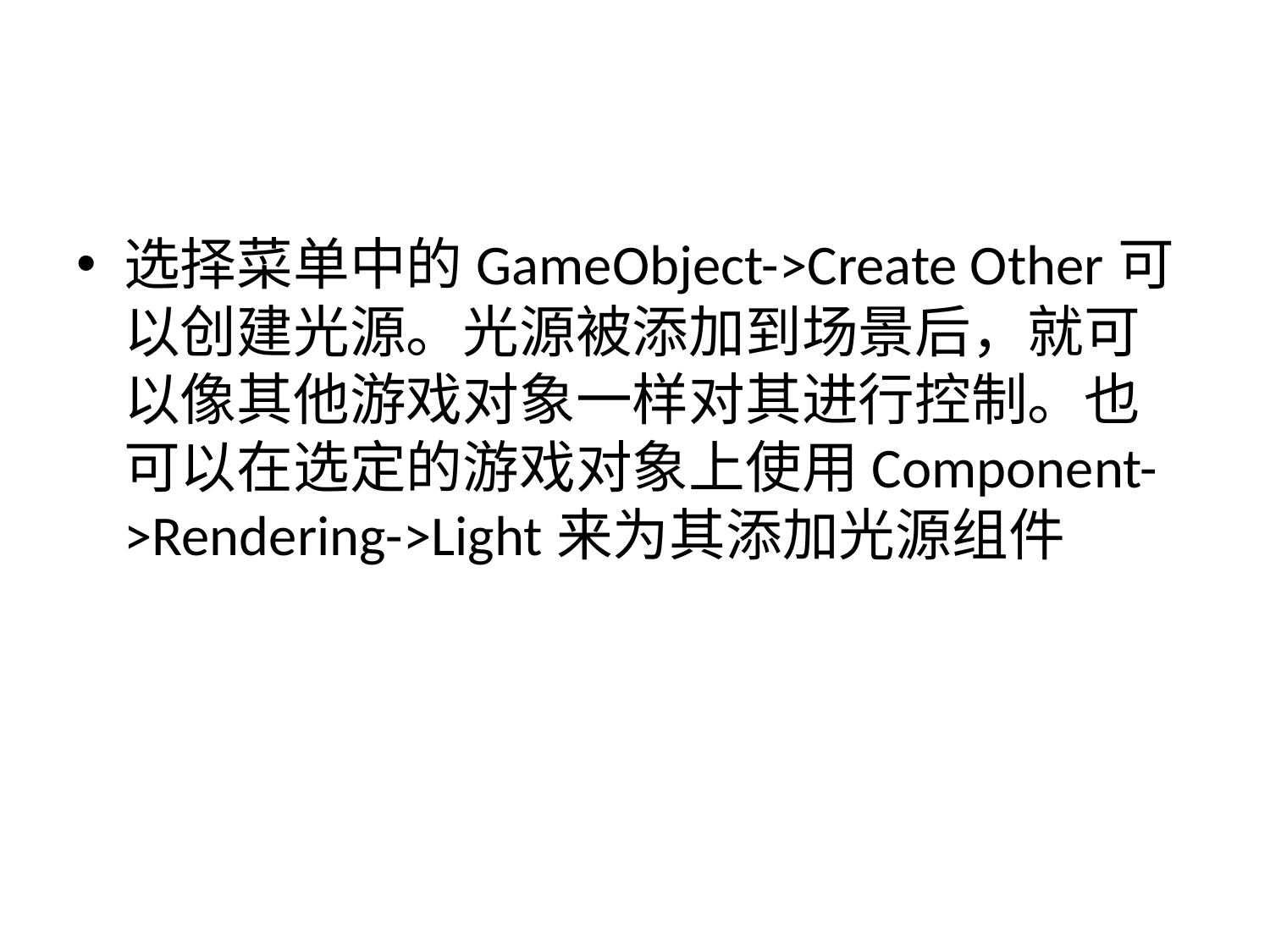

#
选择菜单中的GameObject->Create Other可以创建光源。光源被添加到场景后，就可以像其他游戏对象一样对其进行控制。也可以在选定的游戏对象上使用Component->Rendering->Light来为其添加光源组件